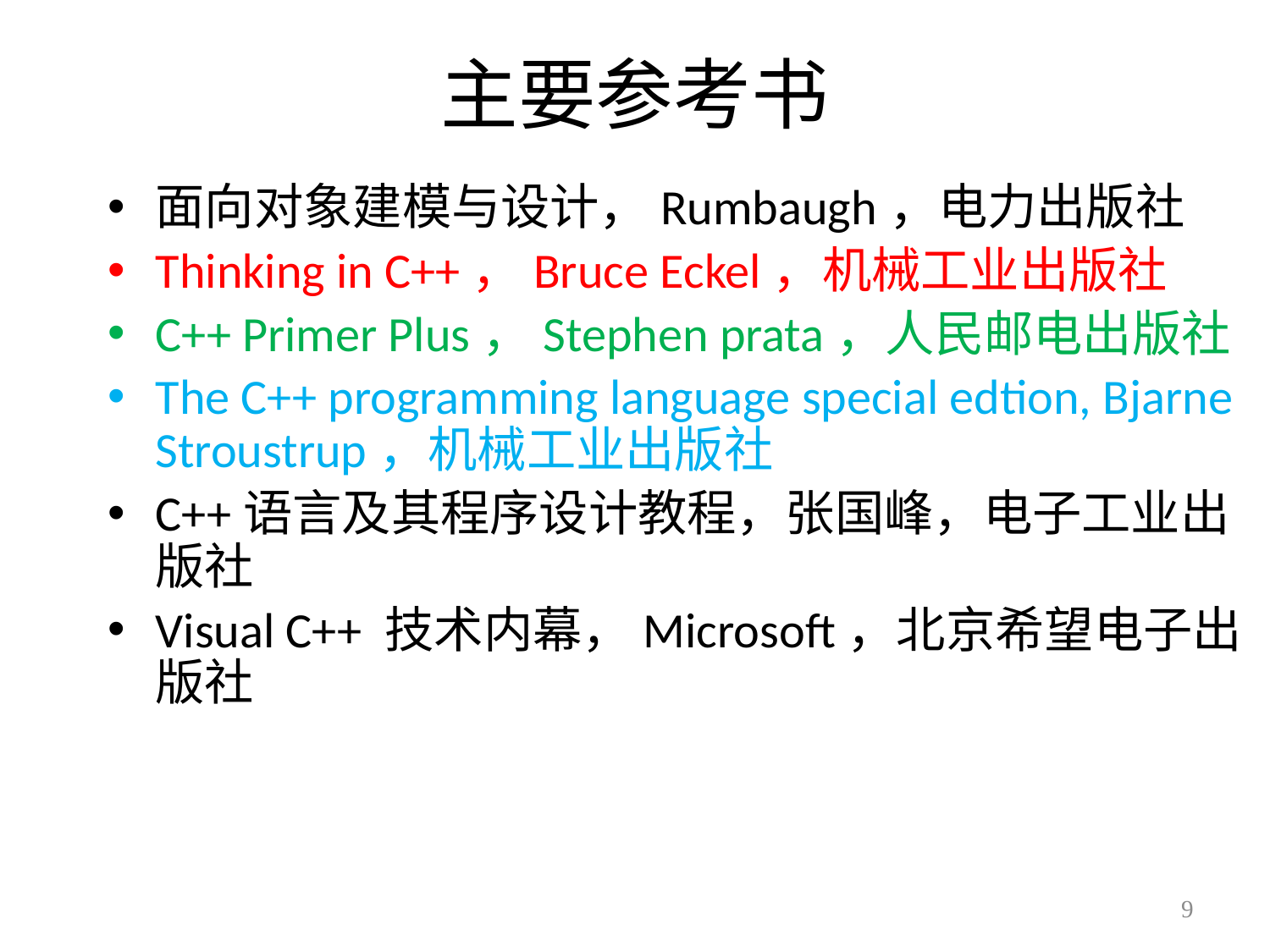

# 主要参考书
面向对象建模与设计，Rumbaugh，电力出版社
Thinking in C++，Bruce Eckel，机械工业出版社
C++ Primer Plus，Stephen prata，人民邮电出版社
The C++ programming language special edtion, Bjarne Stroustrup，机械工业出版社
C++语言及其程序设计教程，张国峰，电子工业出版社
Visual C++ 技术内幕，Microsoft，北京希望电子出版社
9